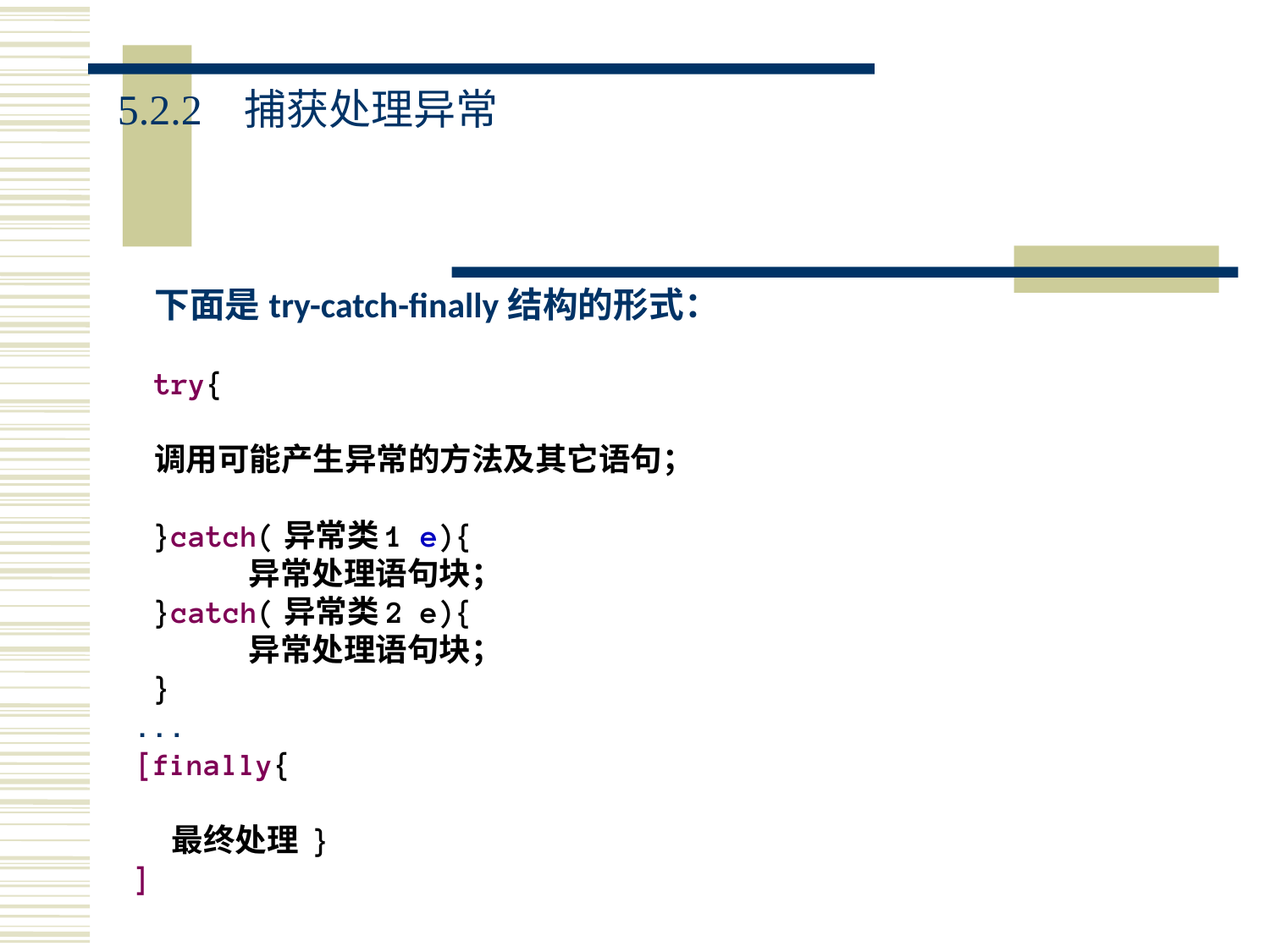

5.2.2	捕获处理异常
下面是try-catch-finally结构的形式：

try{

调用可能产生异常的方法及其它语句；

}catch(异常类1 e){
            异常处理语句块；
}catch(异常类2 e){
            异常处理语句块；
}
...
[finally{

    最终处理 }
]